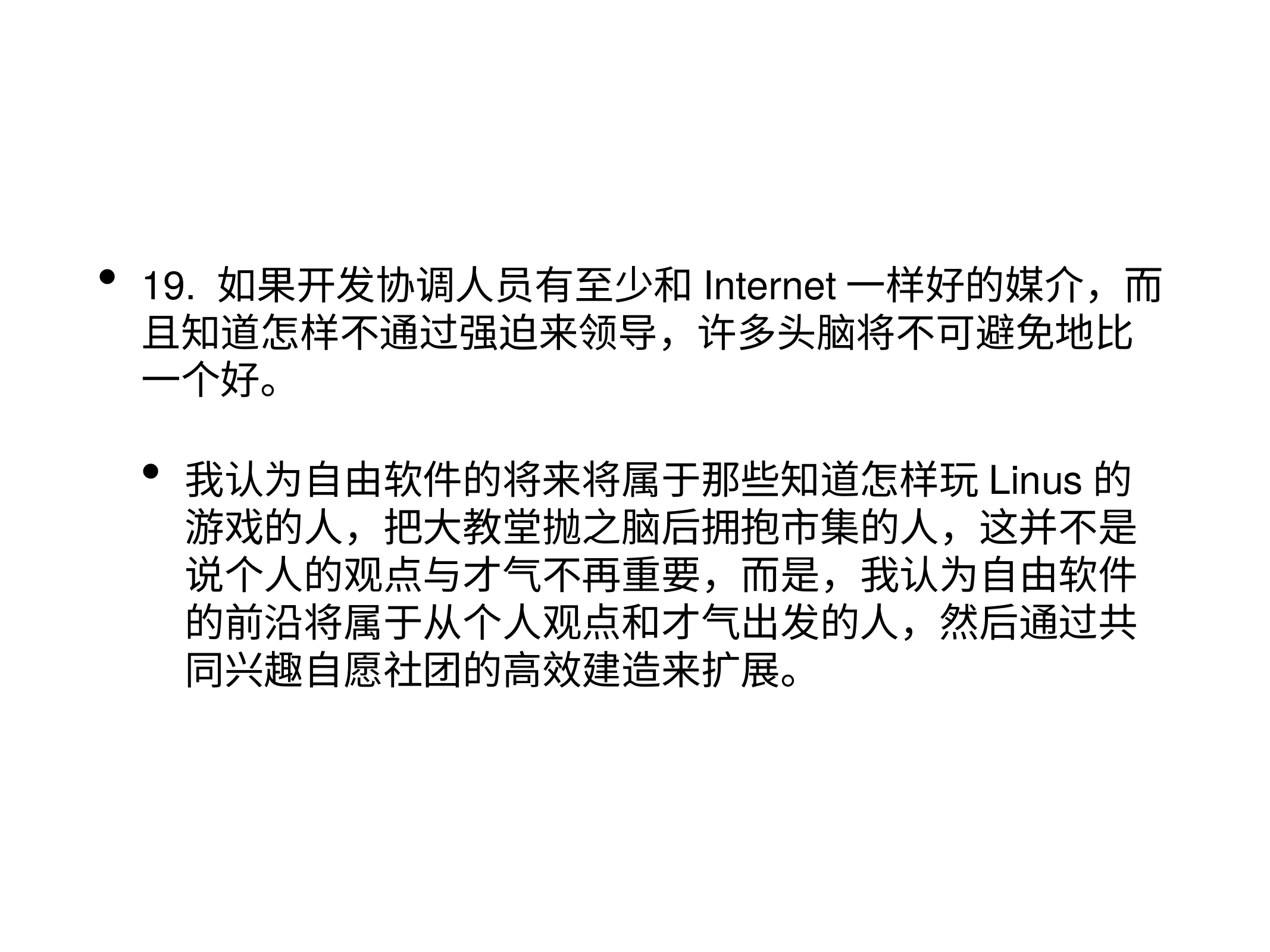

19. 如果开发协调人员有至少和Internet一样好的媒介，而且知道怎样不通过强迫来领导，许多头脑将不可避免地比一个好。
我认为自由软件的将来将属于那些知道怎样玩Linus的游戏的人，把大教堂抛之脑后拥抱市集的人，这并不是说个人的观点与才气不再重要，而是，我认为自由软件的前沿将属于从个人观点和才气出发的人，然后通过共同兴趣自愿社团的高效建造来扩展。